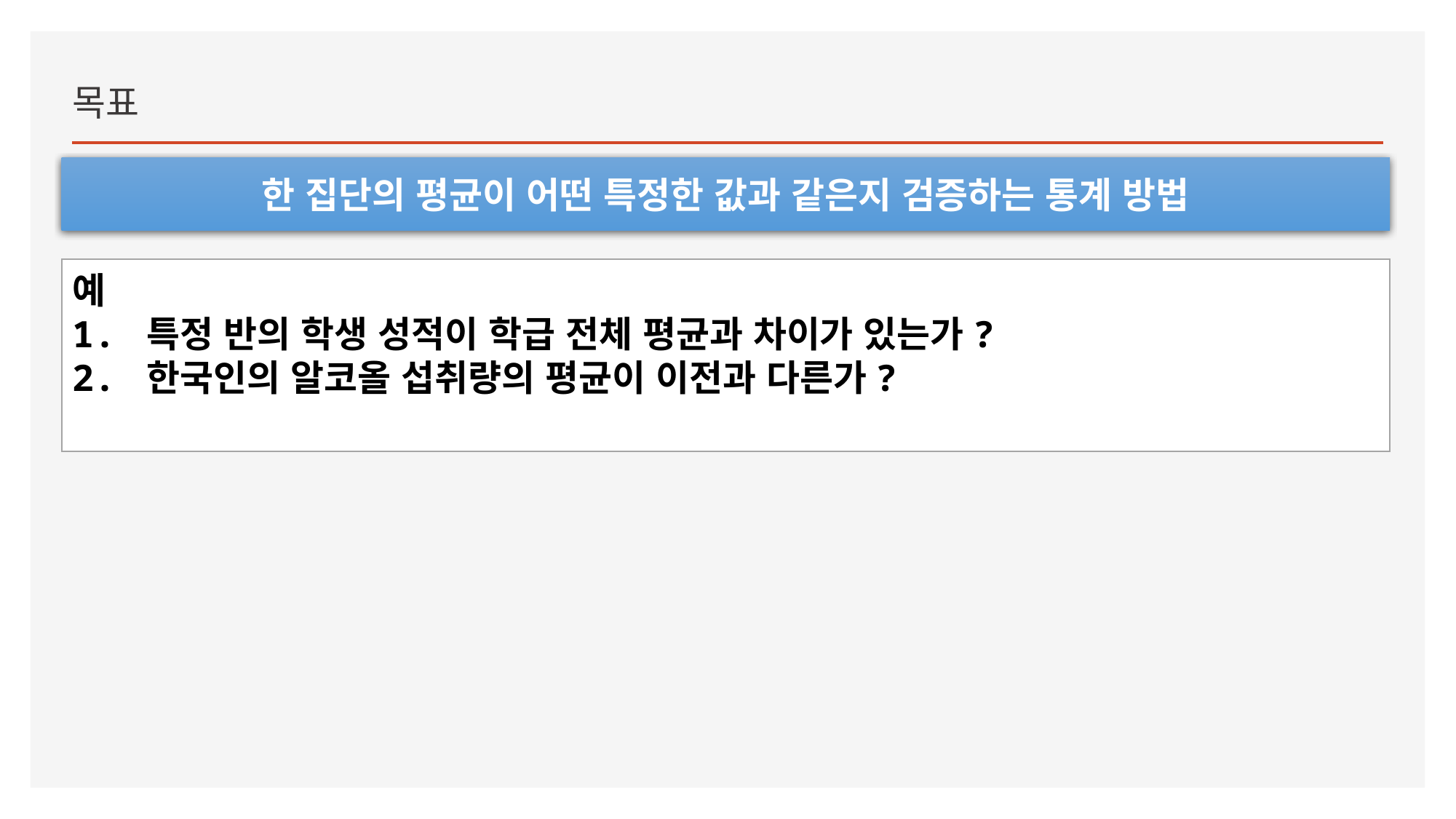

목표
한 집단의 평균이 어떤 특정한 값과 같은지 검증하는 통계 방법
예
1. 특정 반의 학생 성적이 학급 전체 평균과 차이가 있는가?
2. 한국인의 알코올 섭취량의 평균이 이전과 다른가?